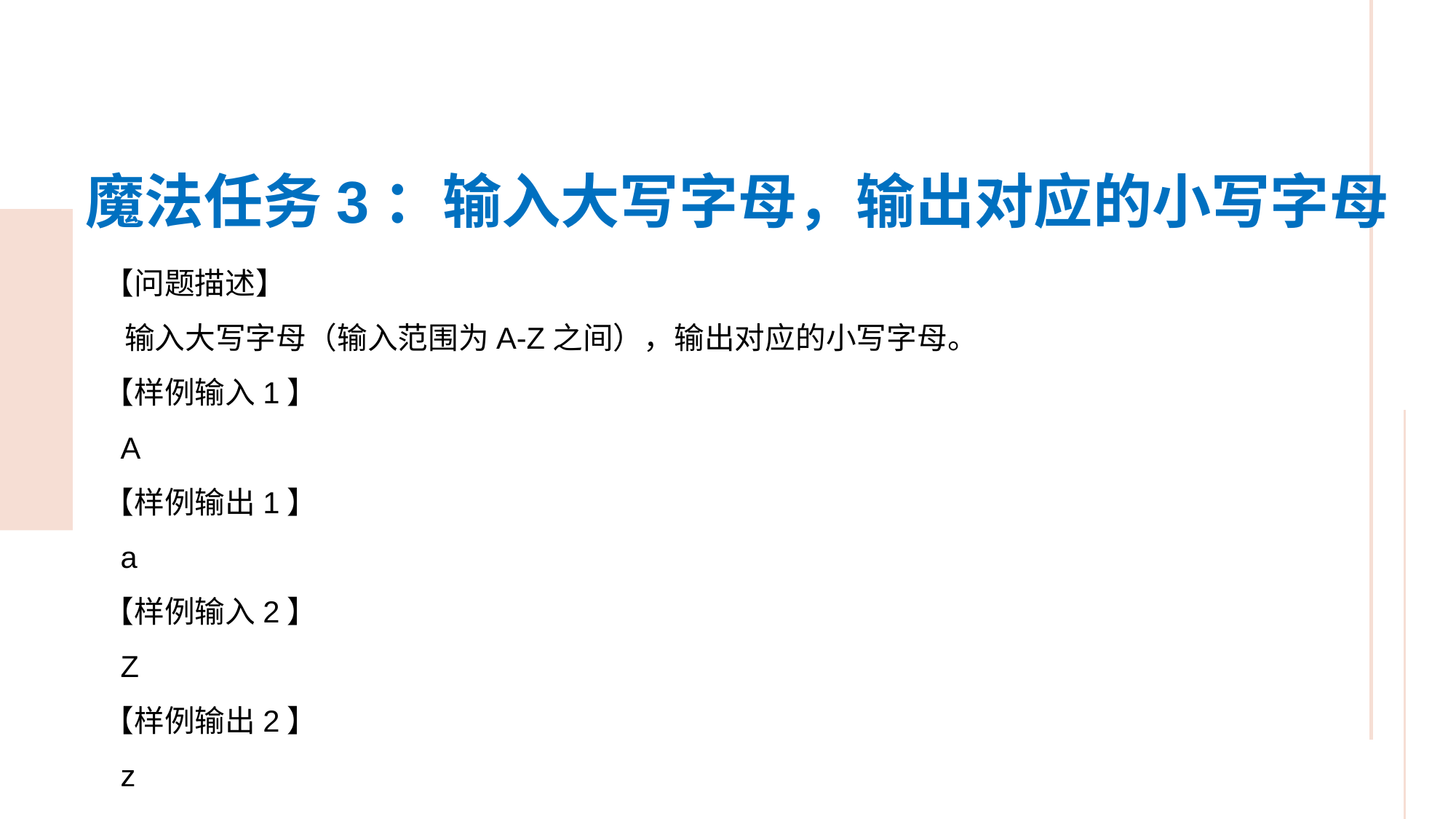

魔法任务3：输入大写字母，输出对应的小写字母
【问题描述】
  输入大写字母（输入范围为A-Z之间），输出对应的小写字母。
【样例输入1】
  A
【样例输出1】
  a
【样例输入2】
  Z
【样例输出2】
  z